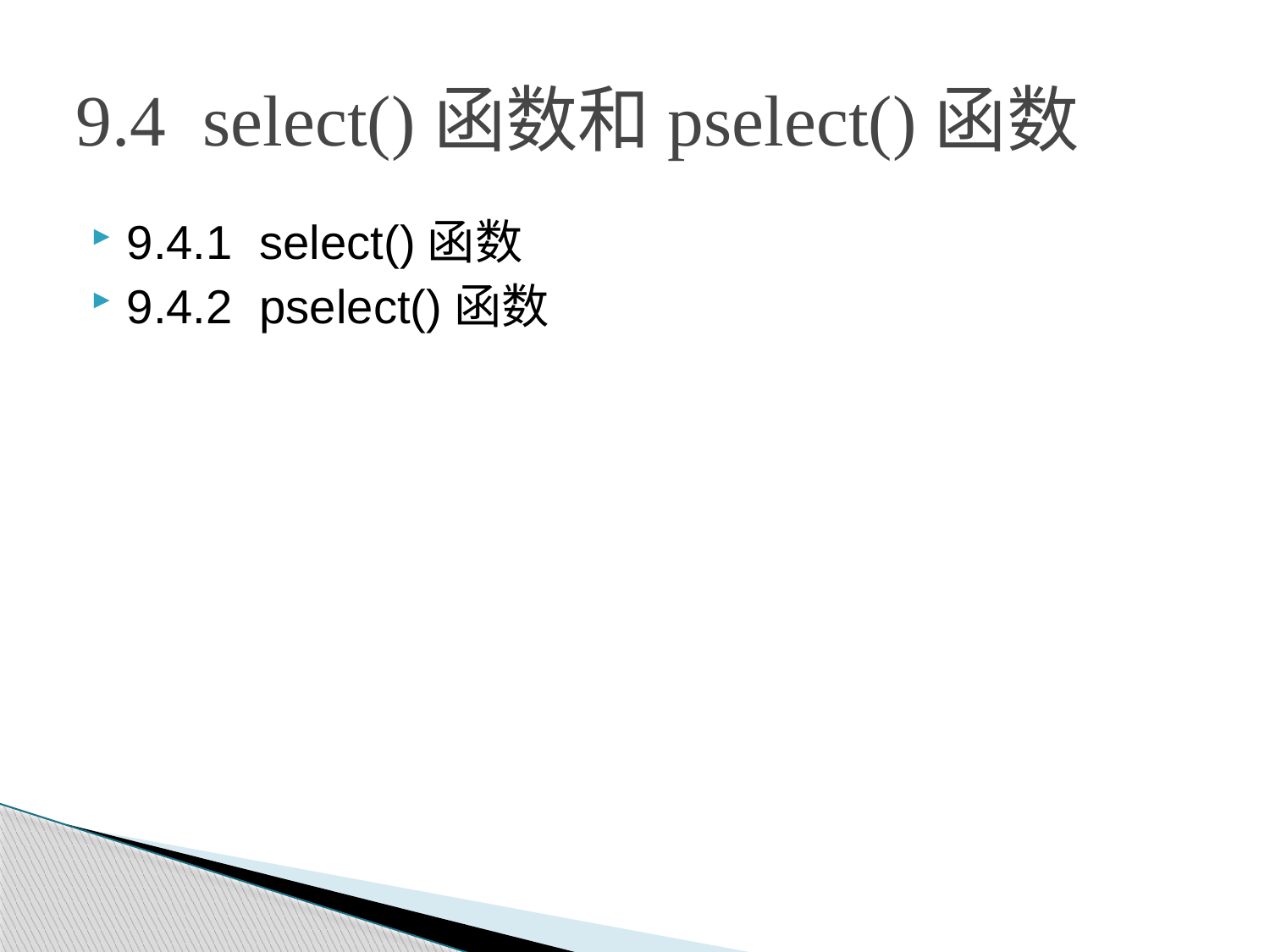

# 9.4  select()函数和pselect()函数
9.4.1  select()函数
9.4.2  pselect()函数